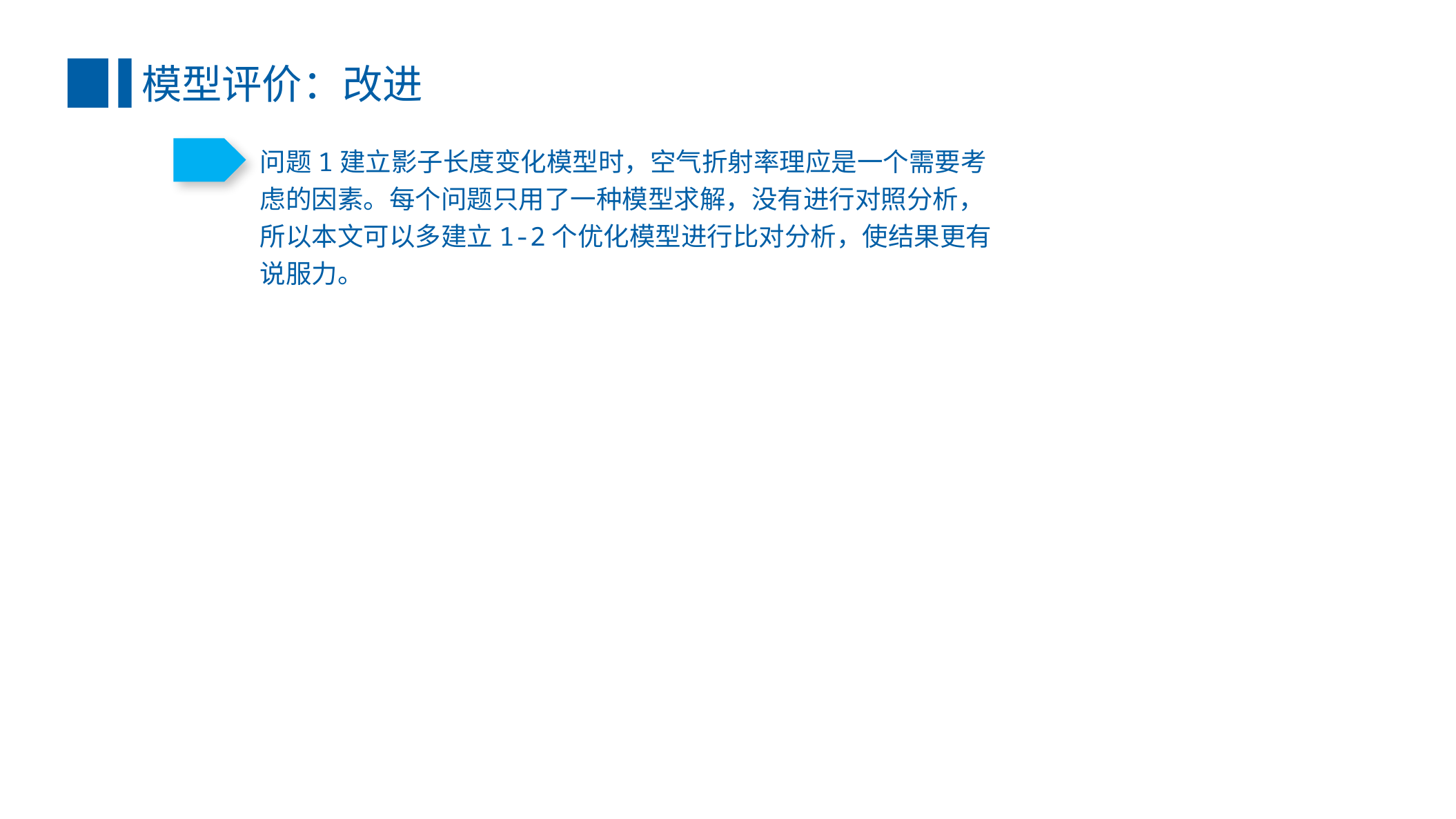

模型评价：改进

问题1建立影子长度变化模型时，空气折射率理应是一个需要考虑的因素。每个问题只用了一种模型求解，没有进行对照分析，所以本文可以多建立1-2个优化模型进行比对分析，使结果更有说服力。